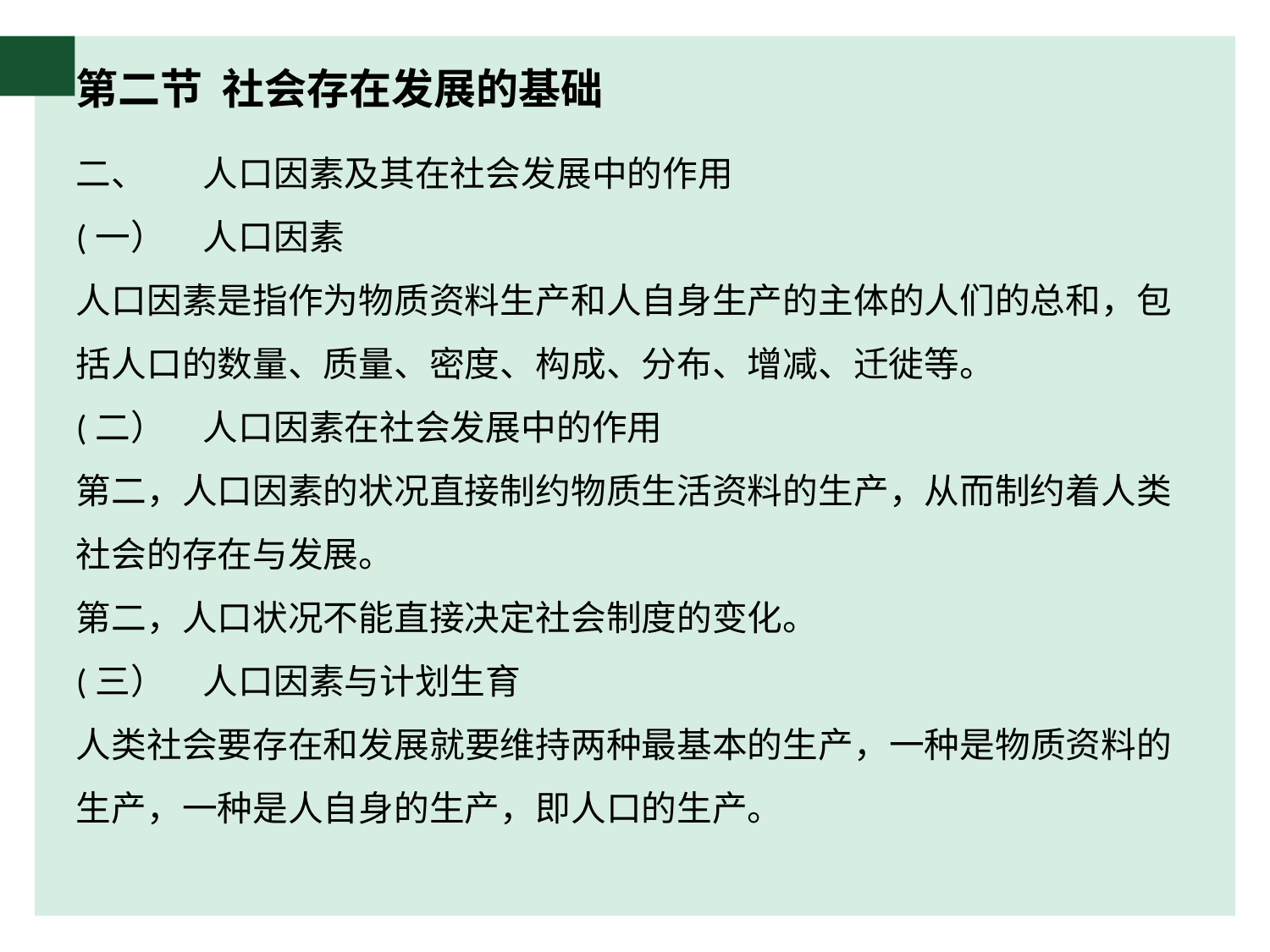

# 第二节  社会存在发展的基础
二、	人口因素及其在社会发展中的作用
(一）	人口因素
人口因素是指作为物质资料生产和人自身生产的主体的人们的总和，包括人口的数量、质量、密度、构成、分布、增减、迁徙等。
(二）	人口因素在社会发展中的作用
第二，人口因素的状况直接制约物质生活资料的生产，从而制约着人类社会的存在与发展。
第二，人口状况不能直接决定社会制度的变化。
(三）	人口因素与计划生育
人类社会要存在和发展就要维持两种最基本的生产，一种是物质资料的生产，一种是人自身的生产，即人口的生产。